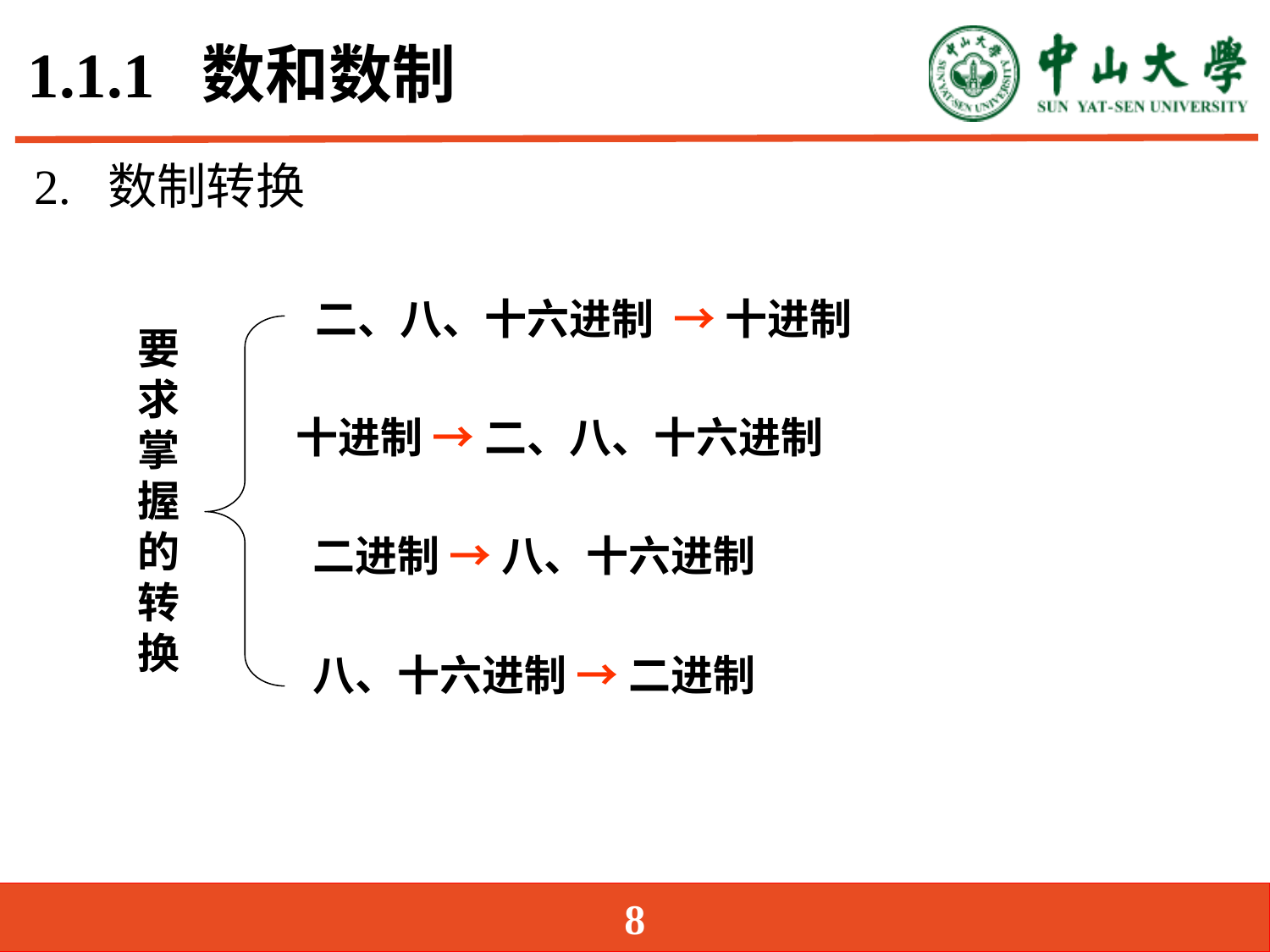

# 1.1.1  数和数制
2.  数制转换
 二、八、十六进制  → 十进制
要求掌握的转换

十进制 → 二、八、十六进制
 二进制 → 八、十六进制
 八、十六进制 → 二进制
8